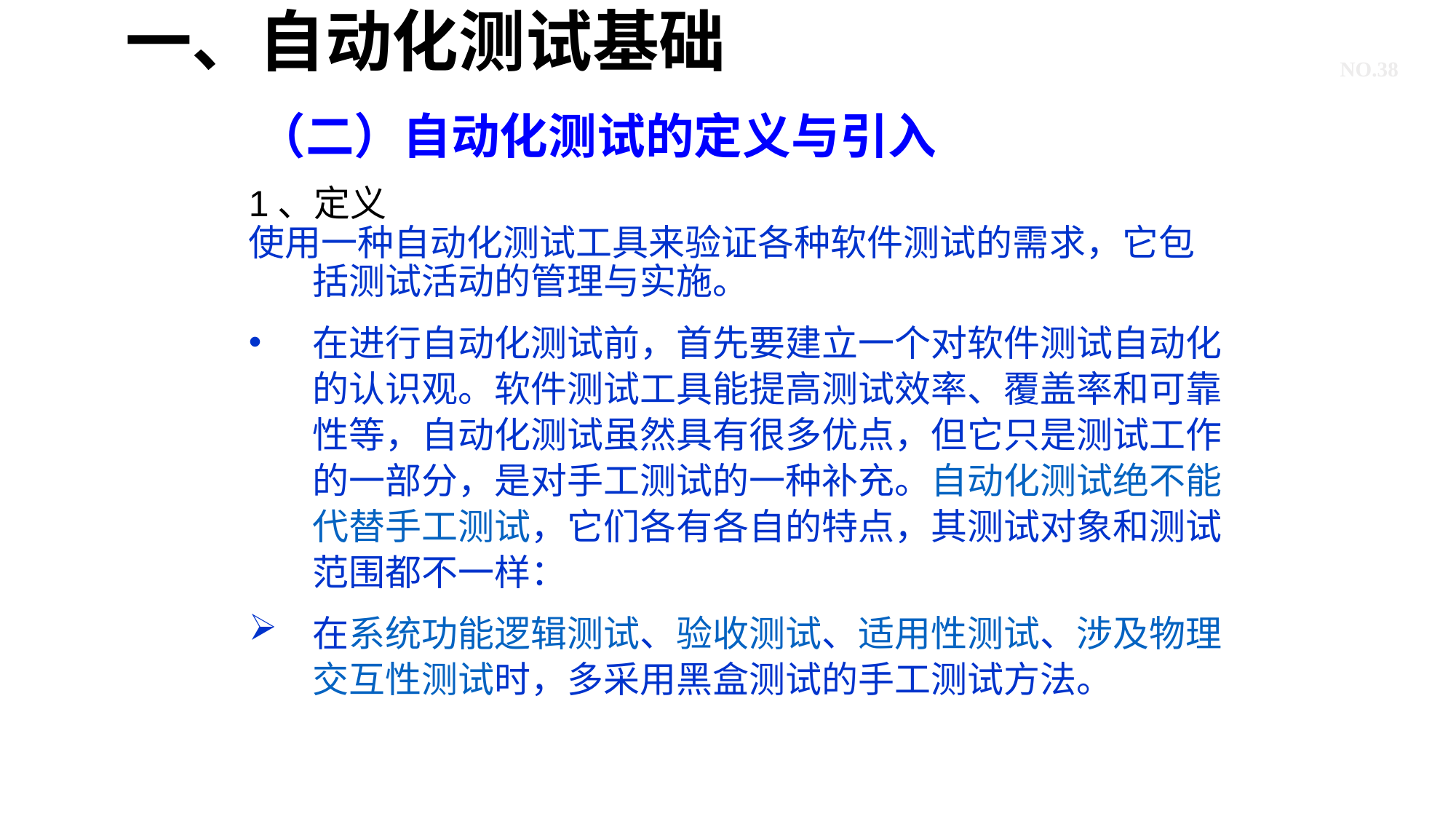

# 一、自动化测试基础
NO.38
（二）自动化测试的定义与引入
1、定义
使用一种自动化测试工具来验证各种软件测试的需求，它包括测试活动的管理与实施。
在进行自动化测试前，首先要建立一个对软件测试自动化的认识观。软件测试工具能提高测试效率、覆盖率和可靠性等，自动化测试虽然具有很多优点，但它只是测试工作的一部分，是对手工测试的一种补充。自动化测试绝不能代替手工测试，它们各有各自的特点，其测试对象和测试范围都不一样：
在系统功能逻辑测试、验收测试、适用性测试、涉及物理交互性测试时，多采用黑盒测试的手工测试方法。